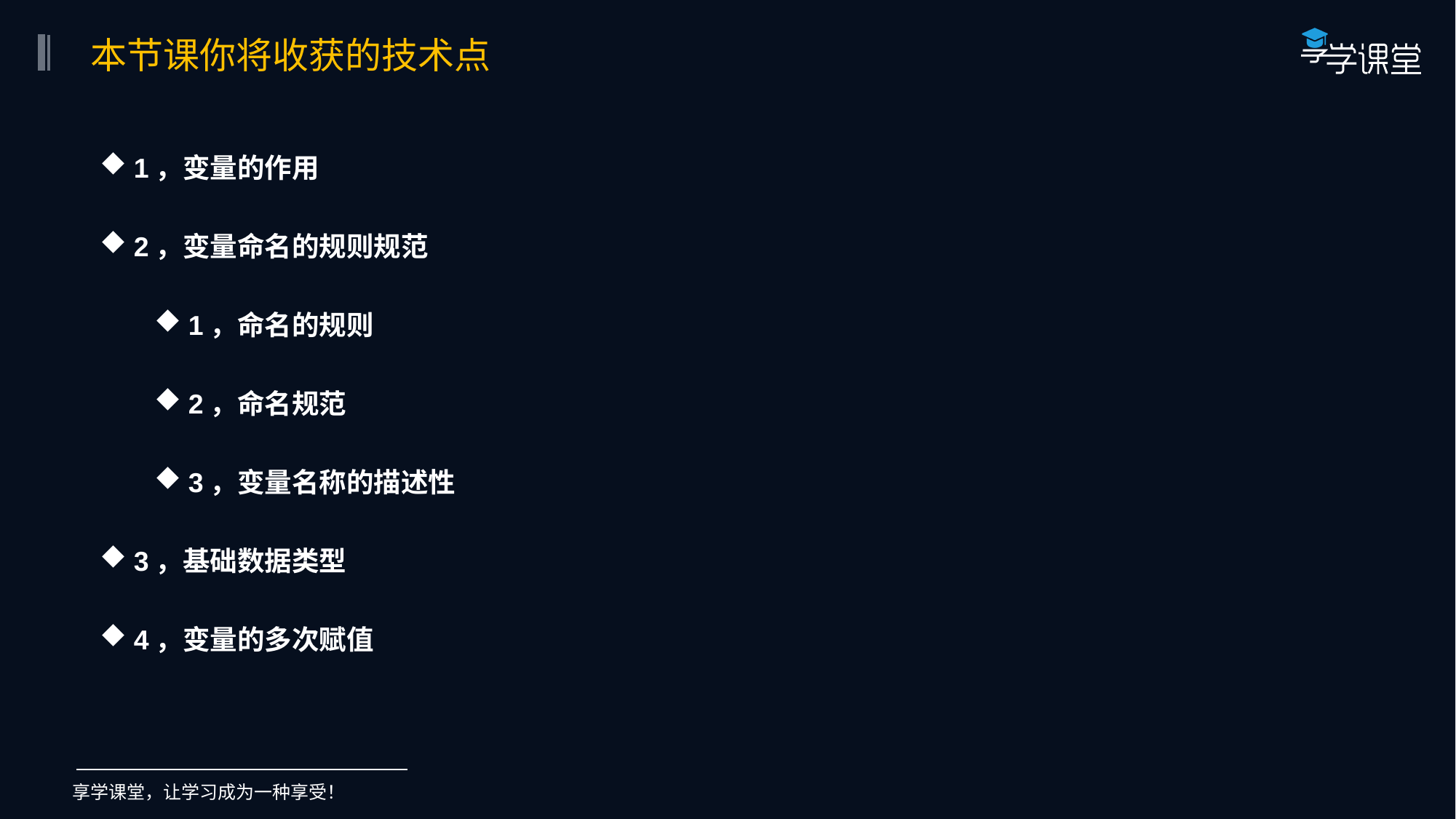

本节课你将收获的技术点
1，变量的作用
2，变量命名的规则规范
1，命名的规则
2，命名规范
3，变量名称的描述性
3，基础数据类型
4，变量的多次赋值